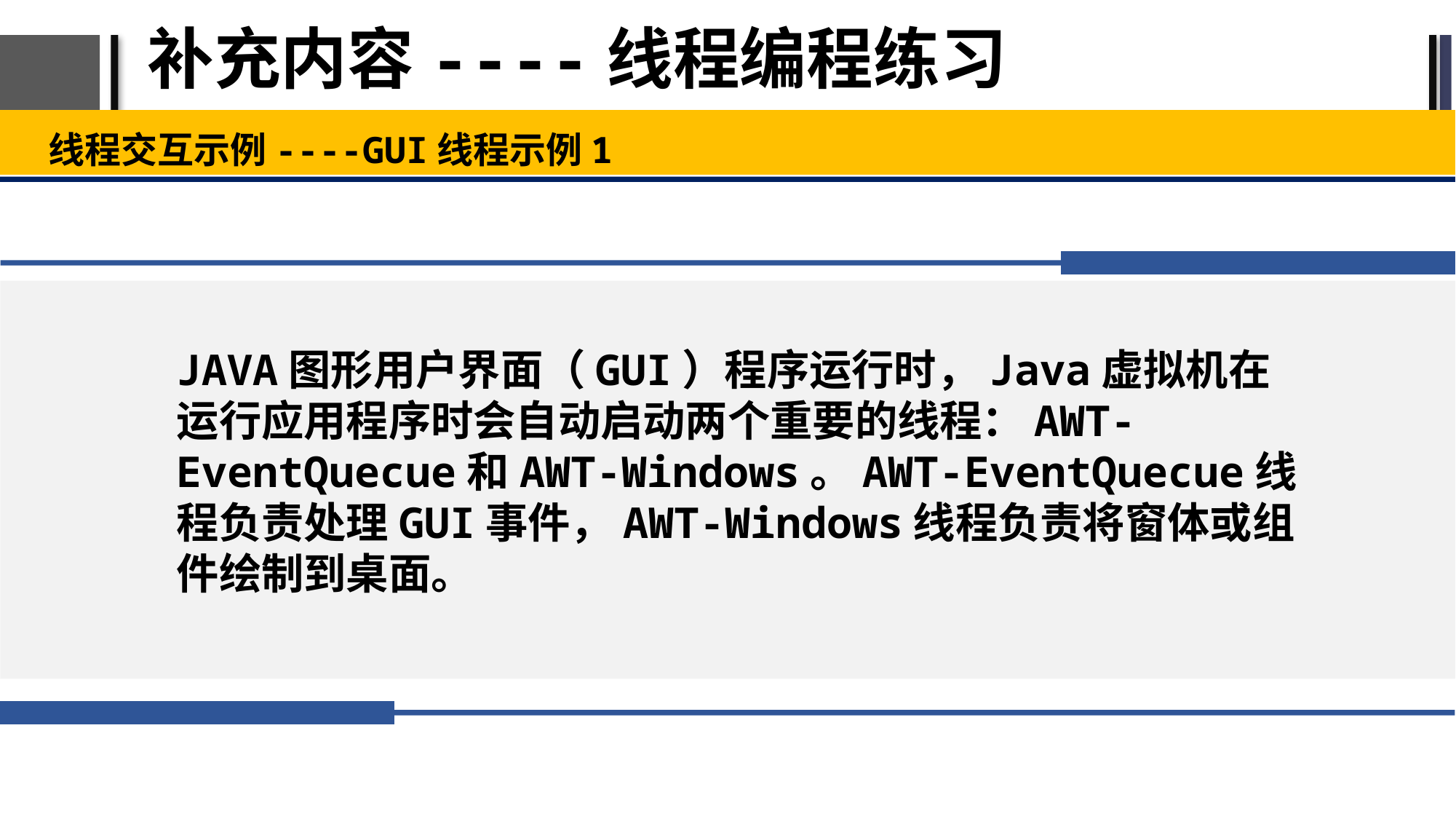

# 补充内容----线程编程练习

线程交互示例----GUI线程示例1

JAVA图形用户界面（GUI）程序运行时，Java虚拟机在运行应用程序时会自动启动两个重要的线程：AWT-EventQuecue和AWT-Windows。AWT-EventQuecue线程负责处理GUI事件，AWT-Windows线程负责将窗体或组件绘制到桌面。